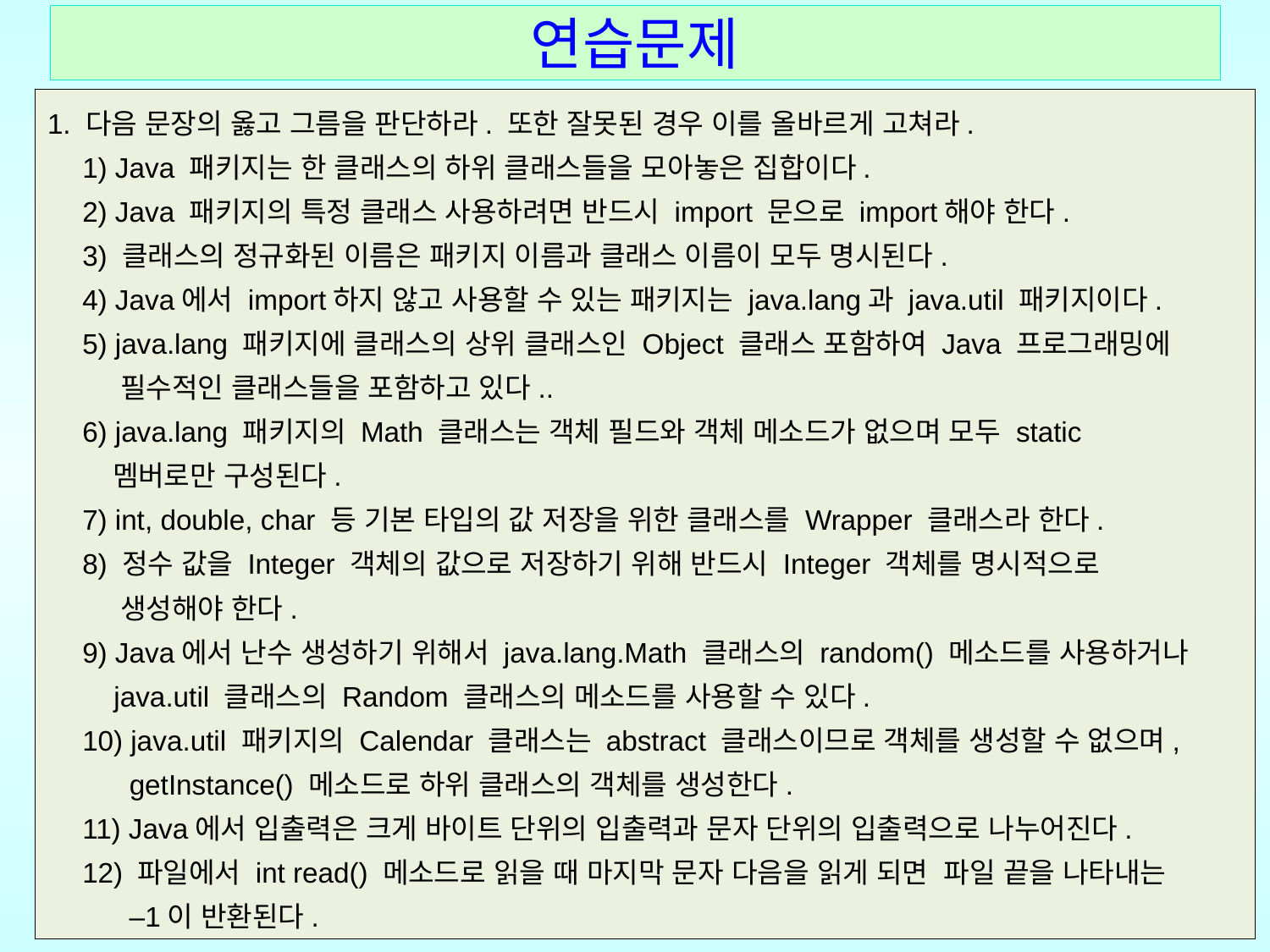

# 연습문제
1. 다음 문장의 옳고 그름을 판단하라. 또한 잘못된 경우 이를 올바르게 고쳐라.
1) Java 패키지는 한 클래스의 하위 클래스들을 모아놓은 집합이다.
2) Java 패키지의 특정 클래스 사용하려면 반드시 import 문으로 import해야 한다.
3) 클래스의 정규화된 이름은 패키지 이름과 클래스 이름이 모두 명시된다.
4) Java에서 import하지 않고 사용할 수 있는 패키지는 java.lang과 java.util 패키지이다.
5) java.lang 패키지에 클래스의 상위 클래스인 Object 클래스 포함하여 Java 프로그래밍에
    필수적인 클래스들을 포함하고 있다..
6) java.lang 패키지의 Math 클래스는 객체 필드와 객체 메소드가 없으며 모두 static
   멤버로만 구성된다.
7) int, double, char 등 기본 타입의 값 저장을 위한 클래스를 Wrapper 클래스라 한다.
8) 정수 값을 Integer 객체의 값으로 저장하기 위해 반드시 Integer 객체를 명시적으로
    생성해야 한다.
9) Java에서 난수 생성하기 위해서 java.lang.Math 클래스의 random() 메소드를 사용하거나
    java.util 클래스의 Random 클래스의 메소드를 사용할 수 있다.
10) java.util 패키지의 Calendar 클래스는 abstract 클래스이므로 객체를 생성할 수 없으며,
      getInstance() 메소드로 하위 클래스의 객체를 생성한다.
11) Java에서 입출력은 크게 바이트 단위의 입출력과 문자 단위의 입출력으로 나누어진다.
12) 파일에서 int read() 메소드로 읽을 때 마지막 문자 다음을 읽게 되면  파일 끝을 나타내는
      –1이 반환된다.